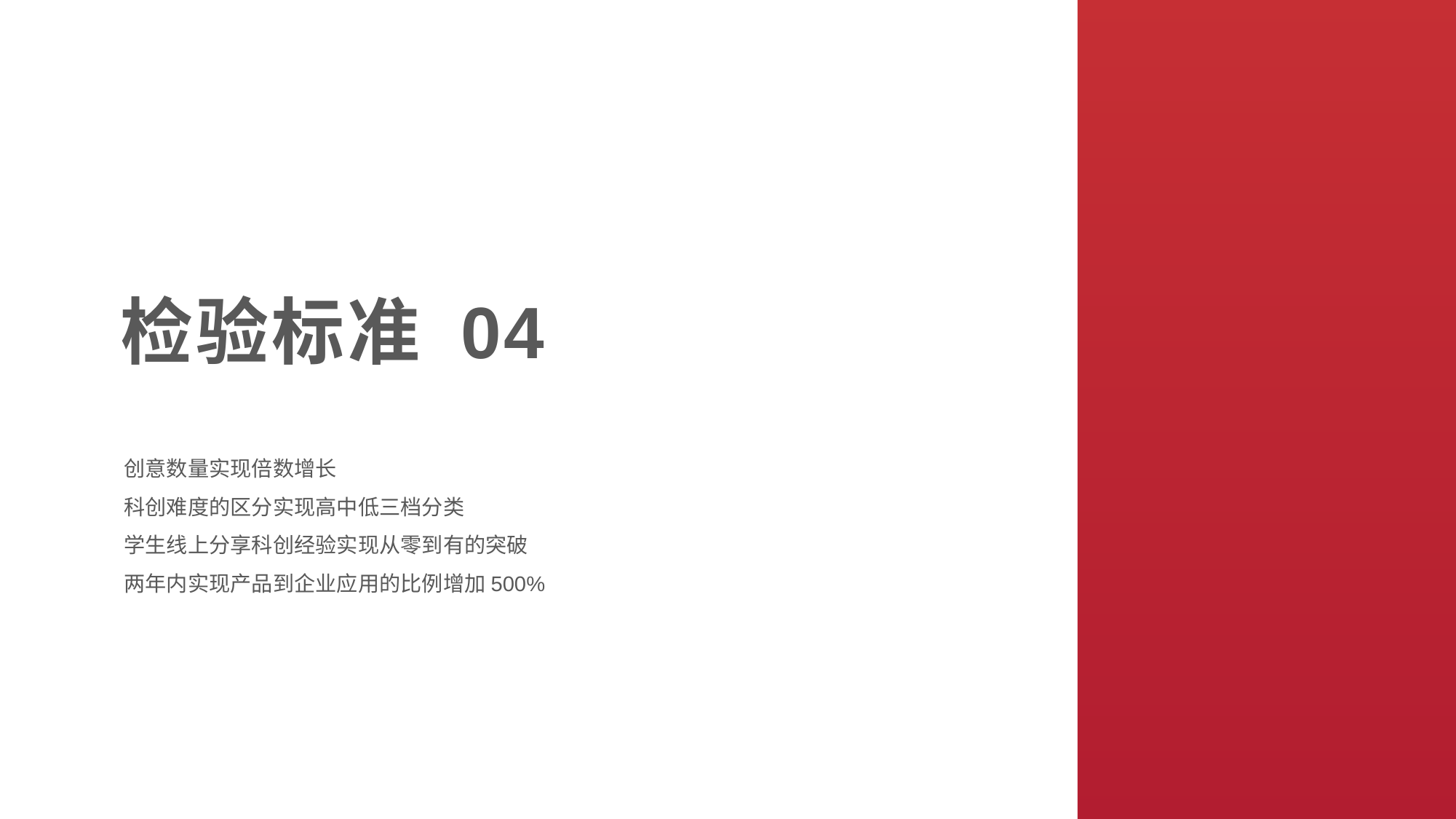

检验标准 04
创意数量实现倍数增长
科创难度的区分实现高中低三档分类
学生线上分享科创经验实现从零到有的突破
两年内实现产品到企业应用的比例增加500%
10